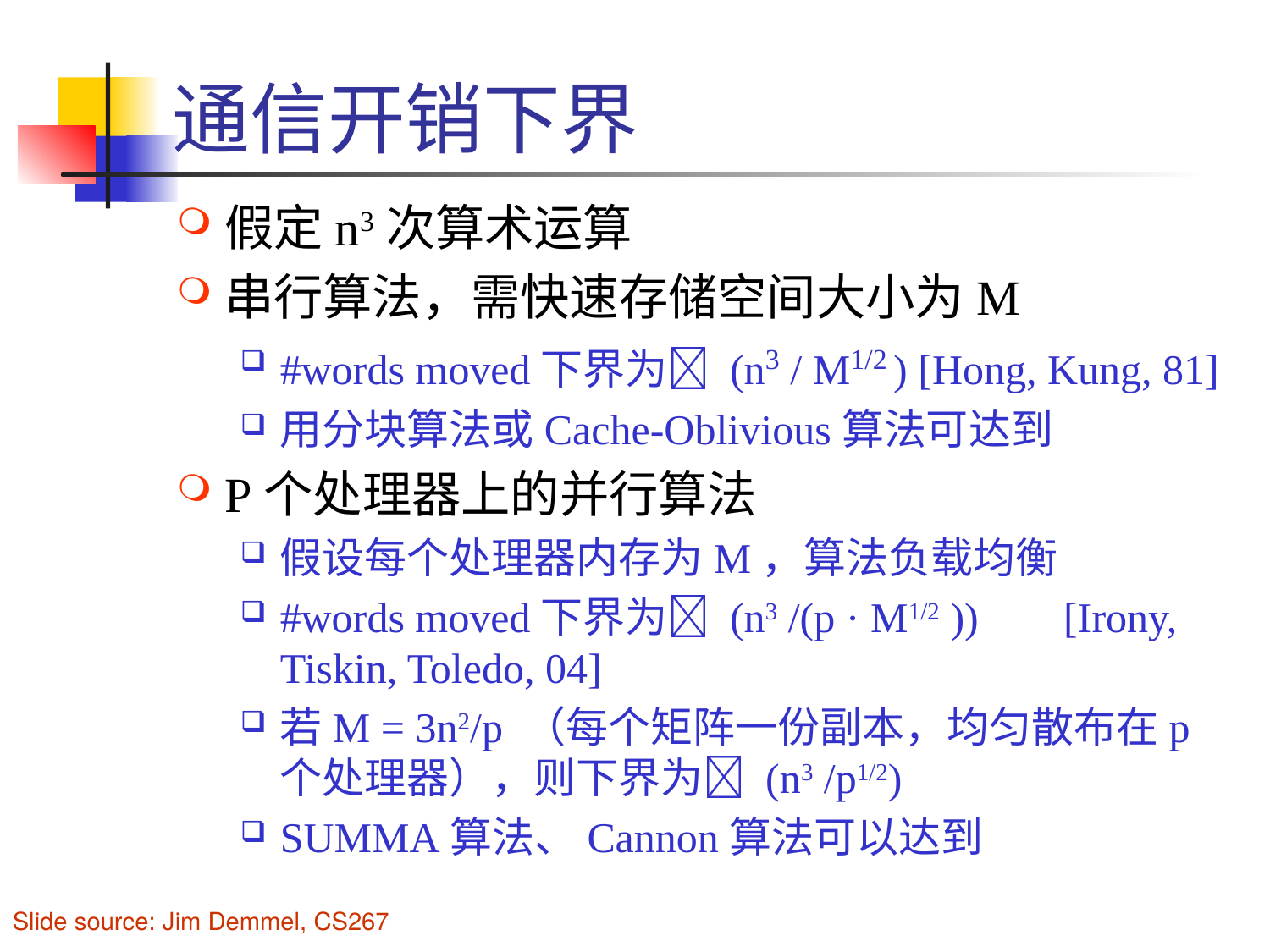

# 通信开销下界
假定n3次算术运算
串行算法，需快速存储空间大小为M
#words moved下界为Ω (n3 / M1/2 ) [Hong, Kung, 81]
用分块算法或Cache-Oblivious算法可达到
P个处理器上的并行算法
假设每个处理器内存为M，算法负载均衡
#words moved下界为Ω (n3 /(p · M1/2 ))        [Irony, Tiskin, Toledo, 04]
若M = 3n2/p （每个矩阵一份副本，均匀散布在p个处理器），则下界为Ω (n3 /p1/2)
SUMMA算法、Cannon算法可以达到
Slide source: Jim Demmel, CS267